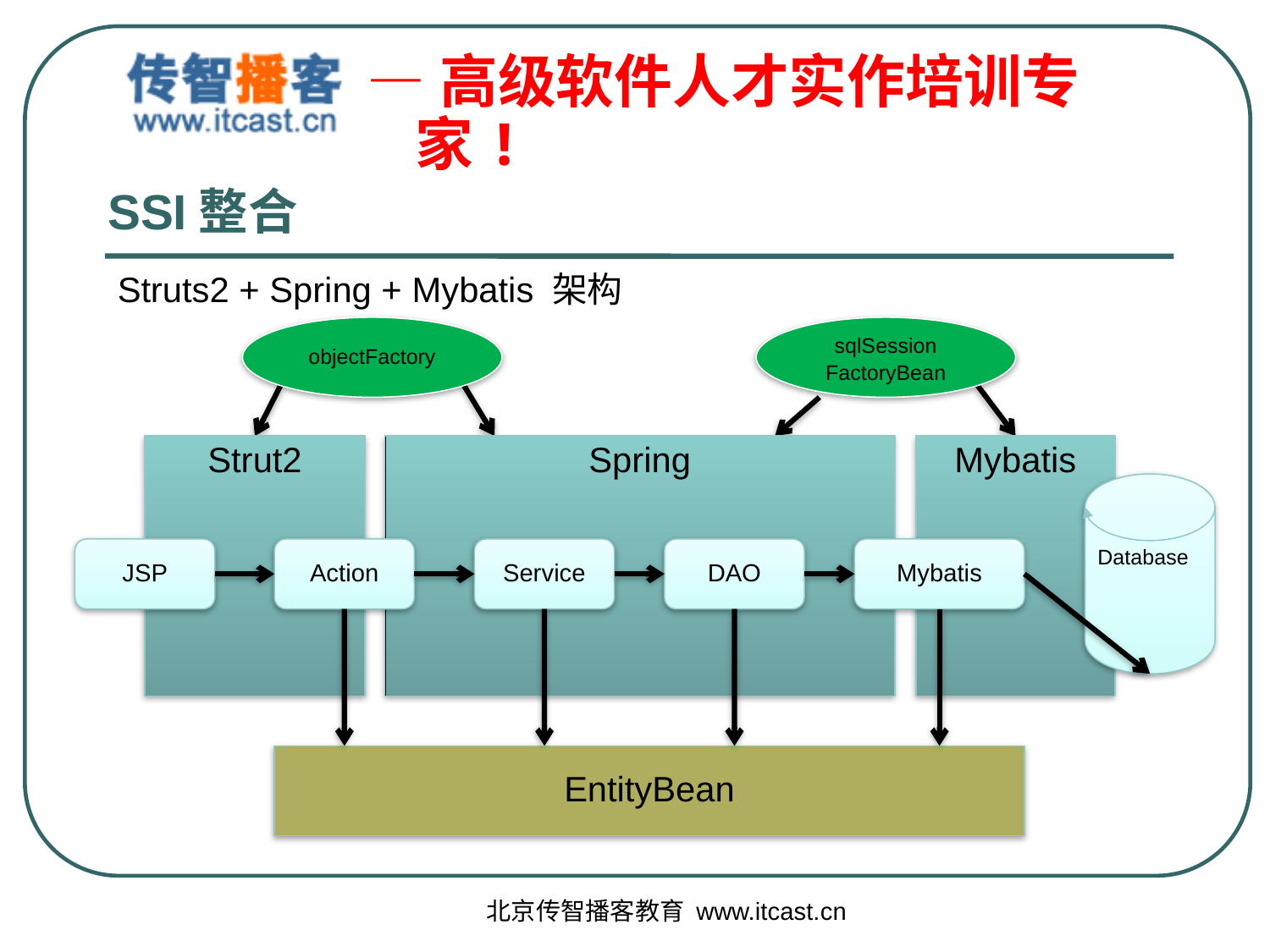

# SSI整合
Struts2 + Spring + Mybatis 架构
objectFactory
sqlSession
FactoryBean
Strut2
Spring
Mybatis
Database
JSP
Action
Service
DAO
Mybatis
EntityBean
北京传智播客教育 www.itcast.cn